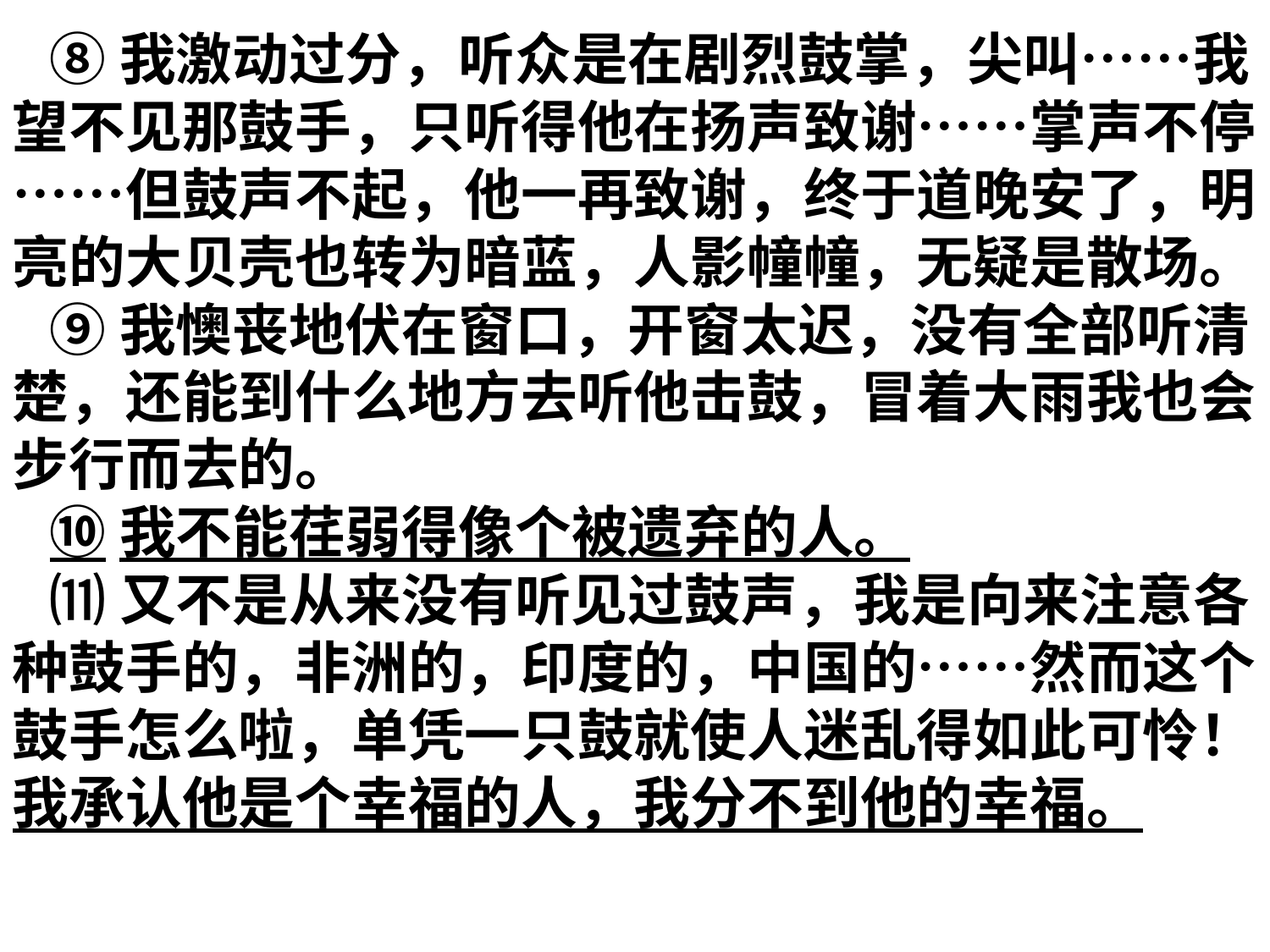

⑧我激动过分，听众是在剧烈鼓掌，尖叫……我望不见那鼓手，只听得他在扬声致谢……掌声不停……但鼓声不起，他一再致谢，终于道晚安了，明亮的大贝壳也转为暗蓝，人影幢幢，无疑是散场。
⑨我懊丧地伏在窗口，开窗太迟，没有全部听清楚，还能到什么地方去听他击鼓，冒着大雨我也会步行而去的。
⑩我不能荏弱得像个被遗弃的人。
⑾又不是从来没有听见过鼓声，我是向来注意各种鼓手的，非洲的，印度的，中国的……然而这个鼓手怎么啦，单凭一只鼓就使人迷乱得如此可怜！我承认他是个幸福的人，我分不到他的幸福。